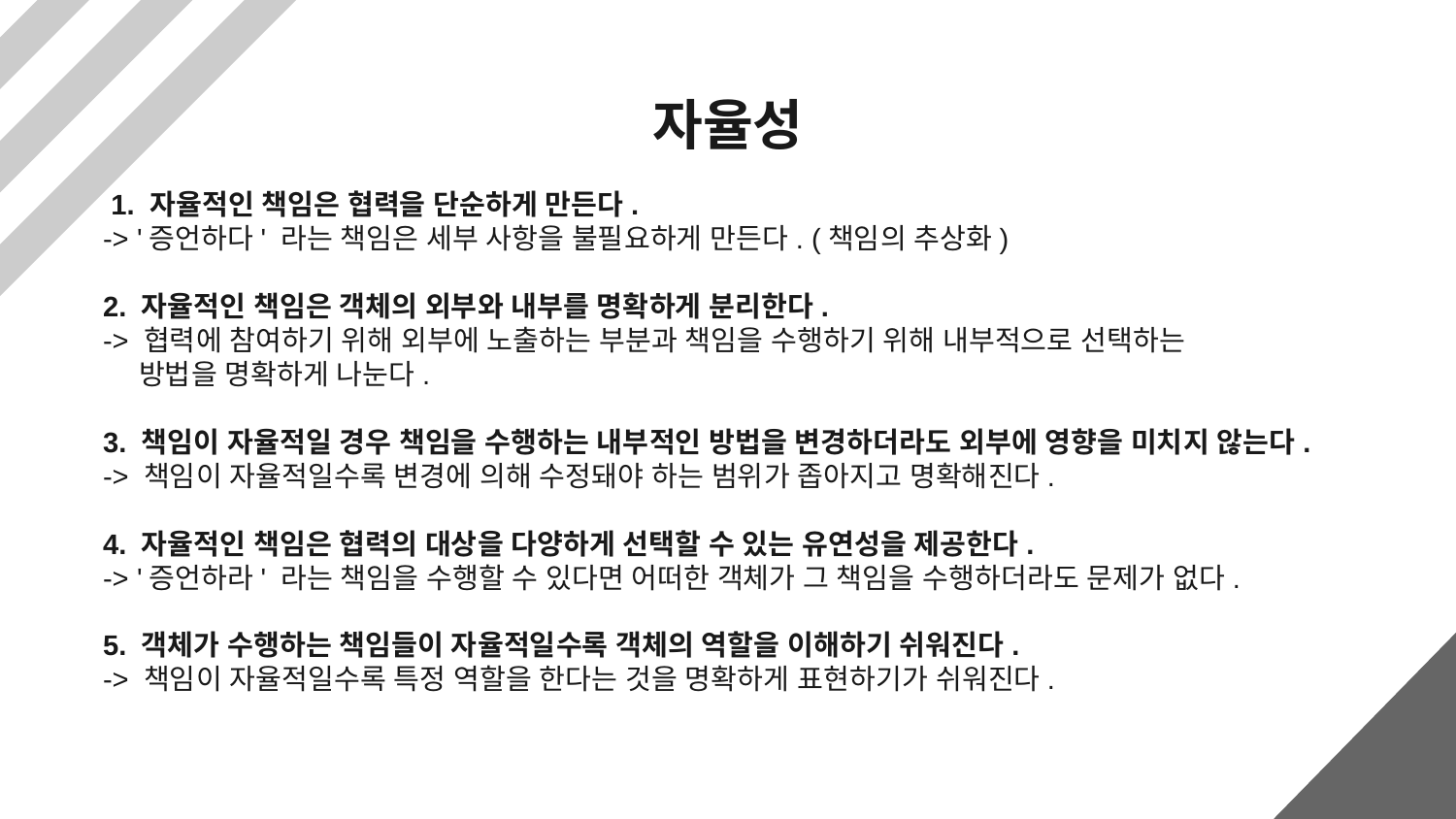

# 자율성
 1. 자율적인 책임은 협력을 단순하게 만든다.
-> '증언하다' 라는 책임은 세부 사항을 불필요하게 만든다. (책임의 추상화)

2. 자율적인 책임은 객체의 외부와 내부를 명확하게 분리한다.
-> 협력에 참여하기 위해 외부에 노출하는 부분과 책임을 수행하기 위해 내부적으로 선택하는
    방법을 명확하게 나눈다.

3. 책임이 자율적일 경우 책임을 수행하는 내부적인 방법을 변경하더라도 외부에 영향을 미치지 않는다.
-> 책임이 자율적일수록 변경에 의해 수정돼야 하는 범위가 좁아지고 명확해진다.

4. 자율적인 책임은 협력의 대상을 다양하게 선택할 수 있는 유연성을 제공한다.
-> '증언하라' 라는 책임을 수행할 수 있다면 어떠한 객체가 그 책임을 수행하더라도 문제가 없다.

5. 객체가 수행하는 책임들이 자율적일수록 객체의 역할을 이해하기 쉬워진다.
-> 책임이 자율적일수록 특정 역할을 한다는 것을 명확하게 표현하기가 쉬워진다.